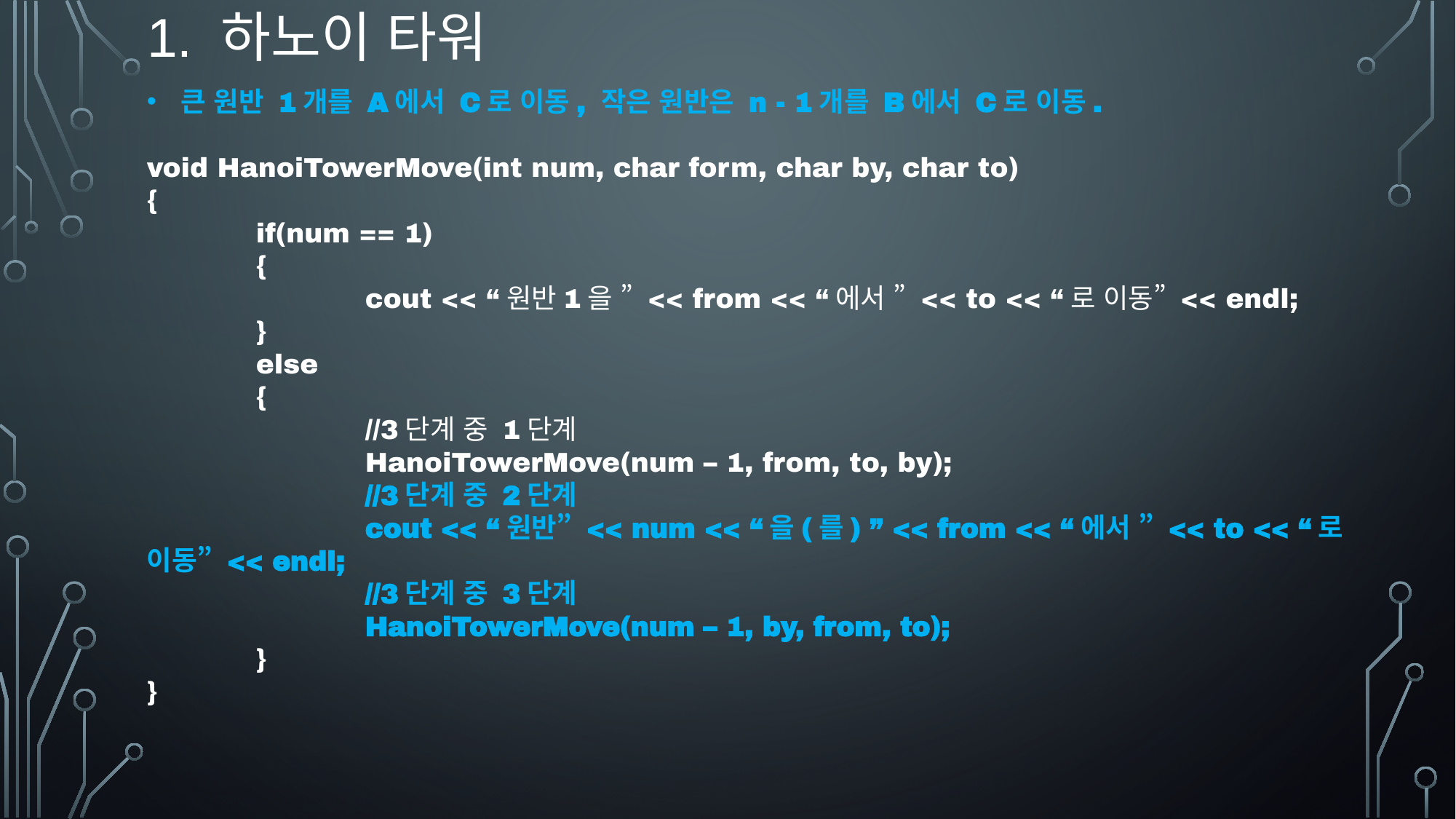

# 1. 하노이 타워
큰 원반 1개를 A에서 C로 이동, 작은 원반은 n - 1개를 B에서 C로 이동.

void HanoiTowerMove(int num, char form, char by, char to)
{
	if(num == 1)
	{
		cout << “원반1을 ” << from << “에서 ” << to << “로 이동” << endl;
	}
	else
	{
		//3단계 중 1단계
		HanoiTowerMove(num – 1, from, to, by);
		//3단계 중 2단계
		cout << “원반” << num << “을(를) ” << from << “에서 ” << to << “로 이동” << endl;
		//3단계 중 3단계
		HanoiTowerMove(num – 1, by, from, to);
	}
}